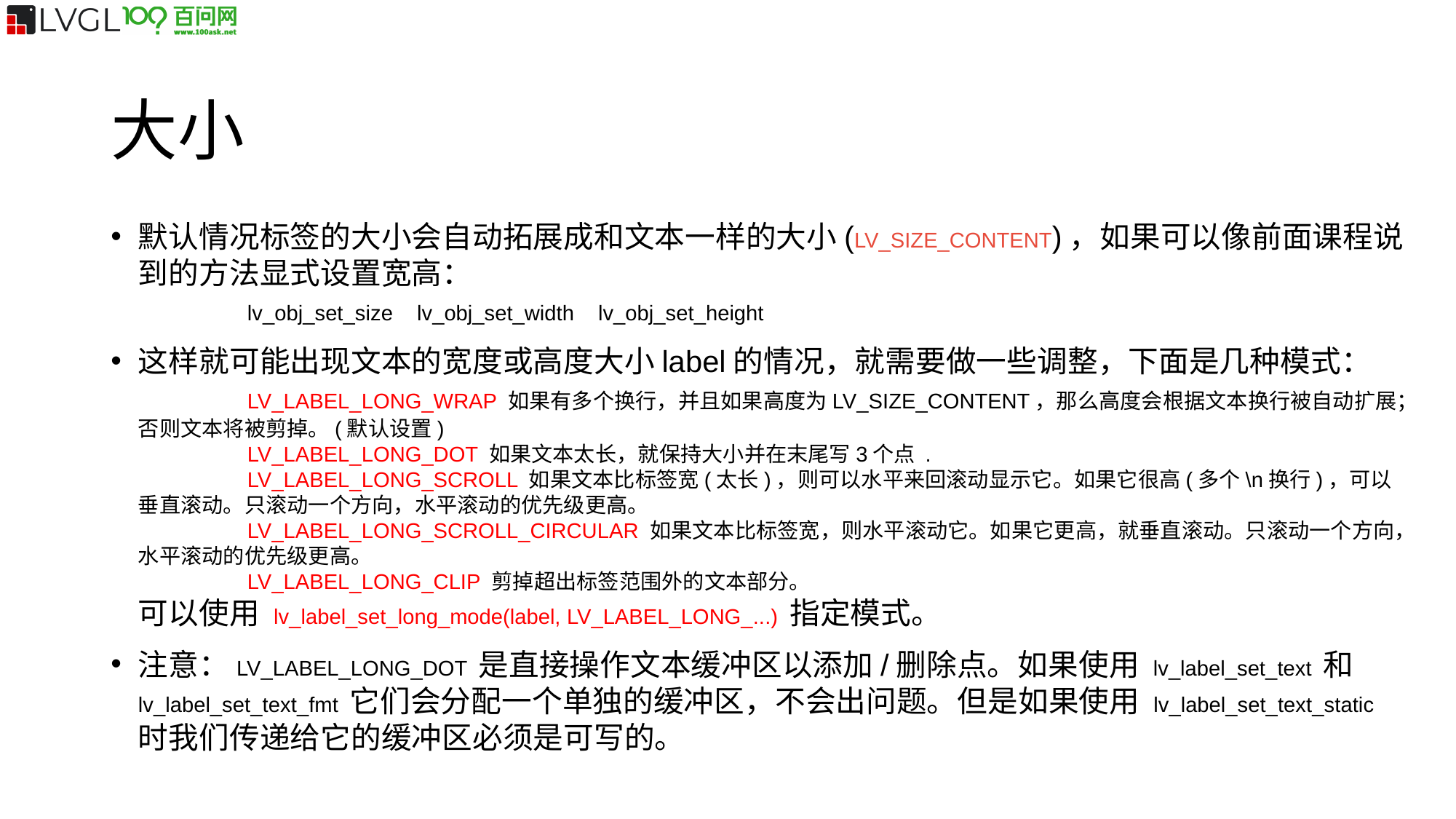

大小
默认情况标签的大小会自动拓展成和文本一样的大小(LV_SIZE_CONTENT)，如果可以像前面课程说到的方法显式设置宽高：
	lv_obj_set_size    lv_obj_set_width    lv_obj_set_height
这样就可能出现文本的宽度或高度大小label的情况，就需要做一些调整，下面是几种模式：
	LV_LABEL_LONG_WRAP 如果有多个换行，并且如果高度为LV_SIZE_CONTENT，那么高度会根据文本换行被自动扩展；否则文本将被剪掉。(默认设置)
	LV_LABEL_LONG_DOT 如果文本太长，就保持大小并在末尾写3个点 .
	LV_LABEL_LONG_SCROLL 如果文本比标签宽(太长)，则可以水平来回滚动显示它。如果它很高(多个\n换行)，可以垂直滚动。只滚动一个方向，水平滚动的优先级更高。
	LV_LABEL_LONG_SCROLL_CIRCULAR 如果文本比标签宽，则水平滚动它。如果它更高，就垂直滚动。只滚动一个方向，水平滚动的优先级更高。
	LV_LABEL_LONG_CLIP 剪掉超出标签范围外的文本部分。
可以使用 lv_label_set_long_mode(label, LV_LABEL_LONG_...) 指定模式。
注意：LV_LABEL_LONG_DOT 是直接操作文本缓冲区以添加/删除点。如果使用 lv_label_set_text 和 lv_label_set_text_fmt 它们会分配一个单独的缓冲区，不会出问题。但是如果使用 lv_label_set_text_static 时我们传递给它的缓冲区必须是可写的。